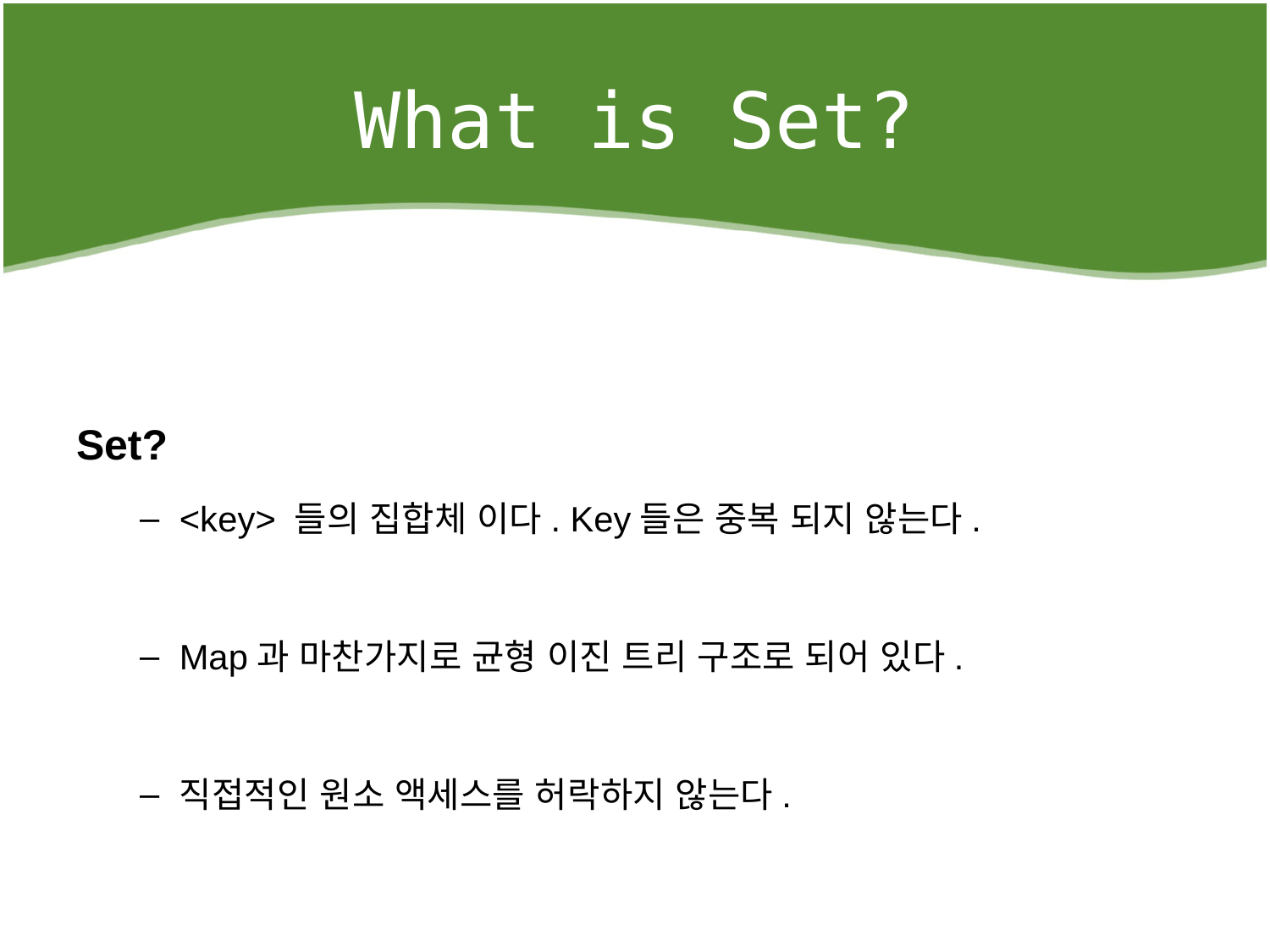

# What is Set?
Set?
<key> 들의 집합체 이다. Key들은 중복 되지 않는다.

Map과 마찬가지로 균형 이진 트리 구조로 되어 있다.

직접적인 원소 액세스를 허락하지 않는다.